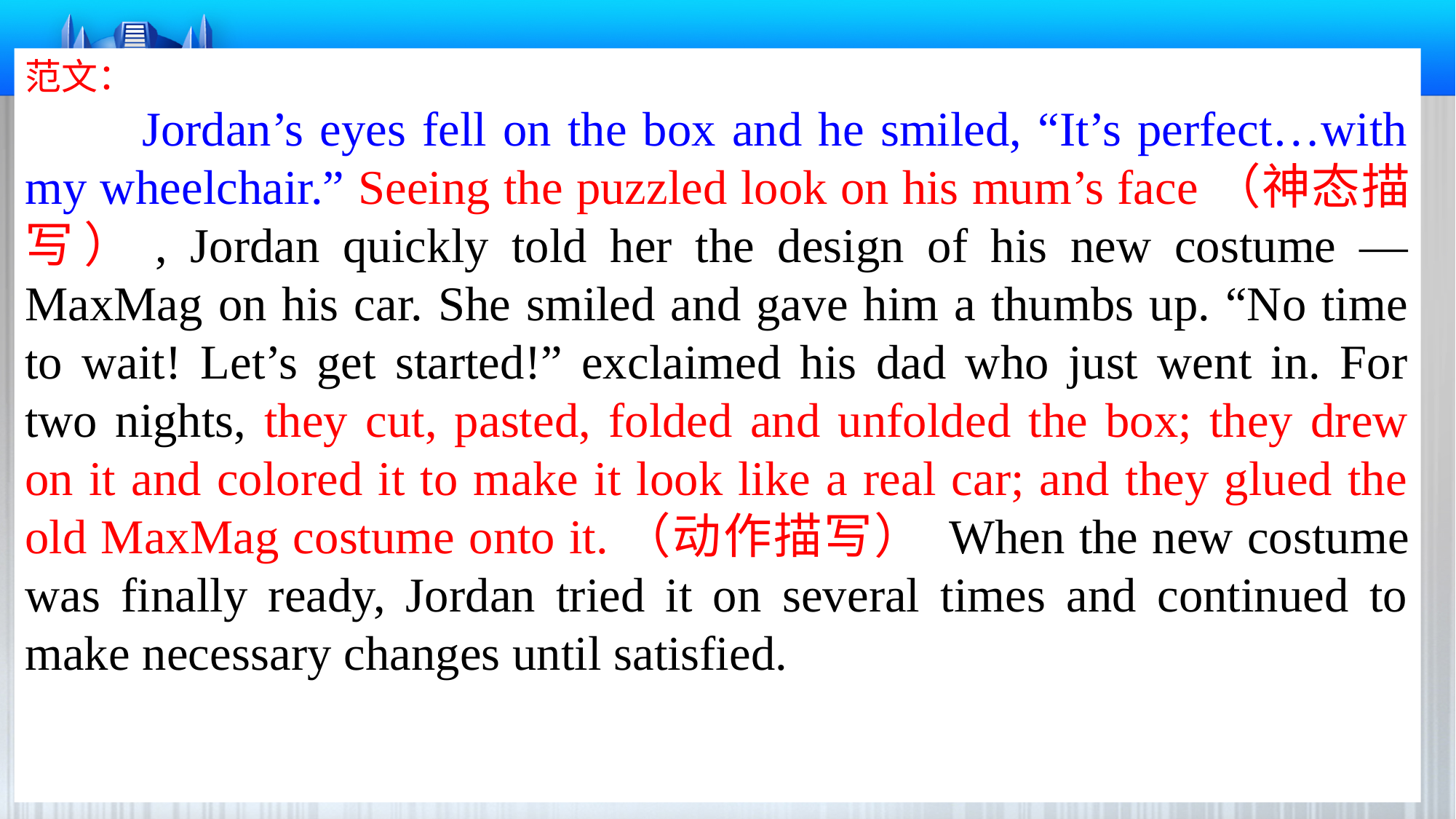

范文：
  	Jordan’s eyes fell on the box and he smiled, “It’s perfect…with my wheelchair.” Seeing the puzzled look on his mum’s face（神态描写）, Jordan quickly told her the design of his new costume — MaxMag on his car. She smiled and gave him a thumbs up. “No time to wait! Let’s get started!” exclaimed his dad who just went in. For two nights, they cut, pasted, folded and unfolded the box; they drew on it and colored it to make it look like a real car; and they glued the old MaxMag costume onto it.（动作描写） When the new costume was finally ready, Jordan tried it on several times and continued to make necessary changes until satisfied.